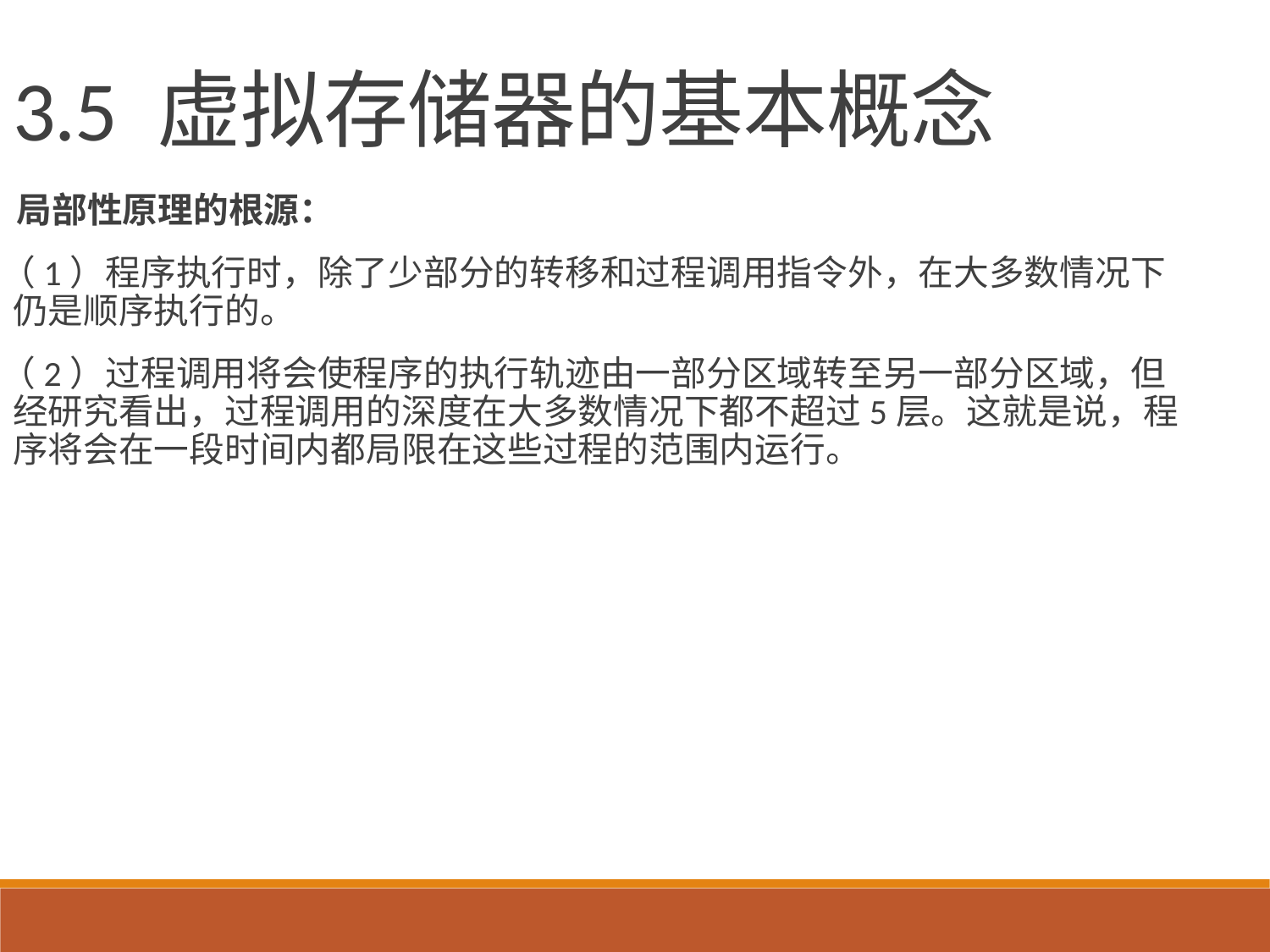

3.5 虚拟存储器的基本概念
 局部性原理的根源：
（1）程序执行时，除了少部分的转移和过程调用指令外，在大多数情况下仍是顺序执行的。
（2）过程调用将会使程序的执行轨迹由一部分区域转至另一部分区域，但经研究看出，过程调用的深度在大多数情况下都不超过5层。这就是说，程序将会在一段时间内都局限在这些过程的范围内运行。